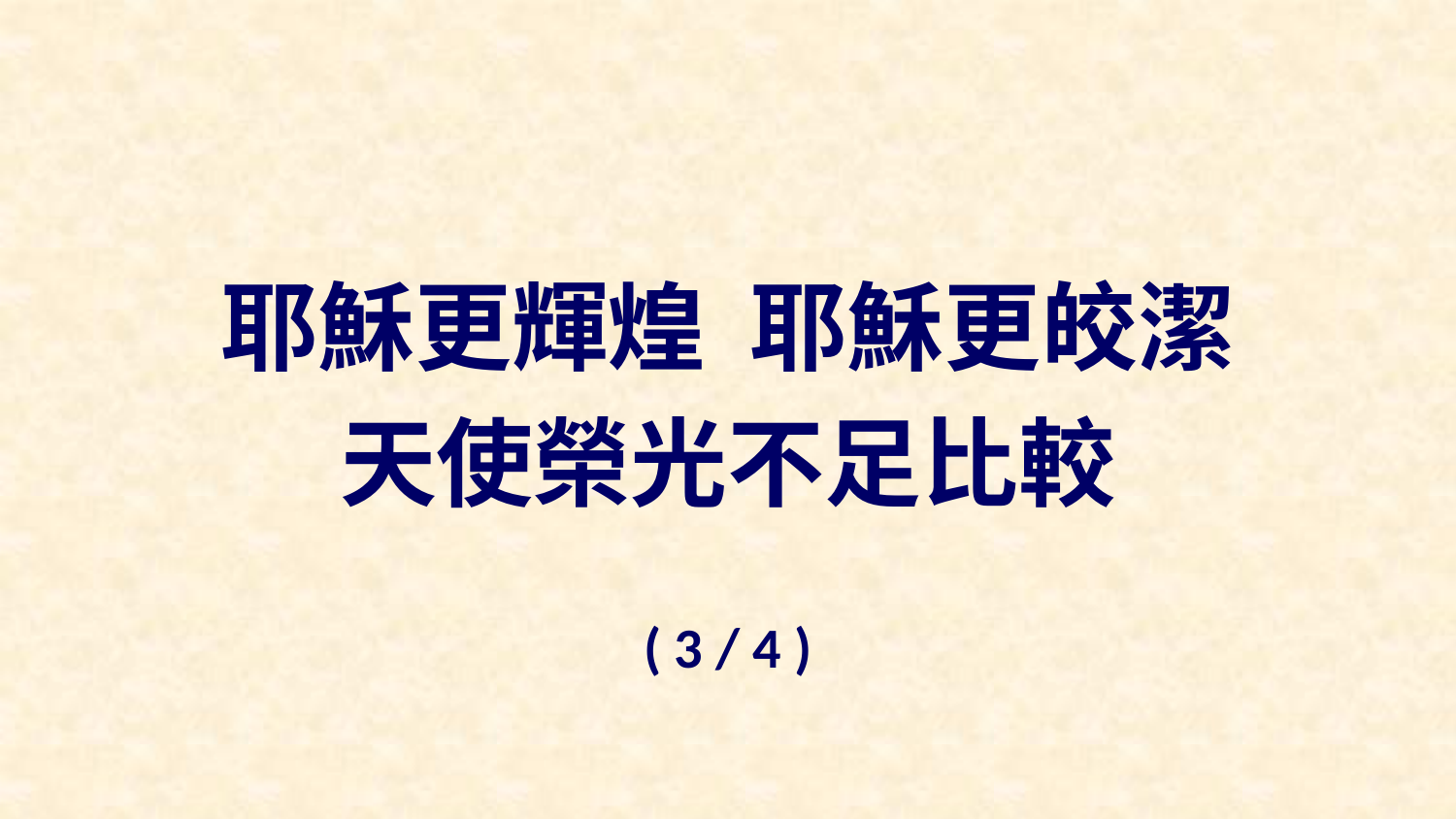

耶穌更輝煌  耶穌更皎潔
天使榮光不足比較
( 3 / 4 )